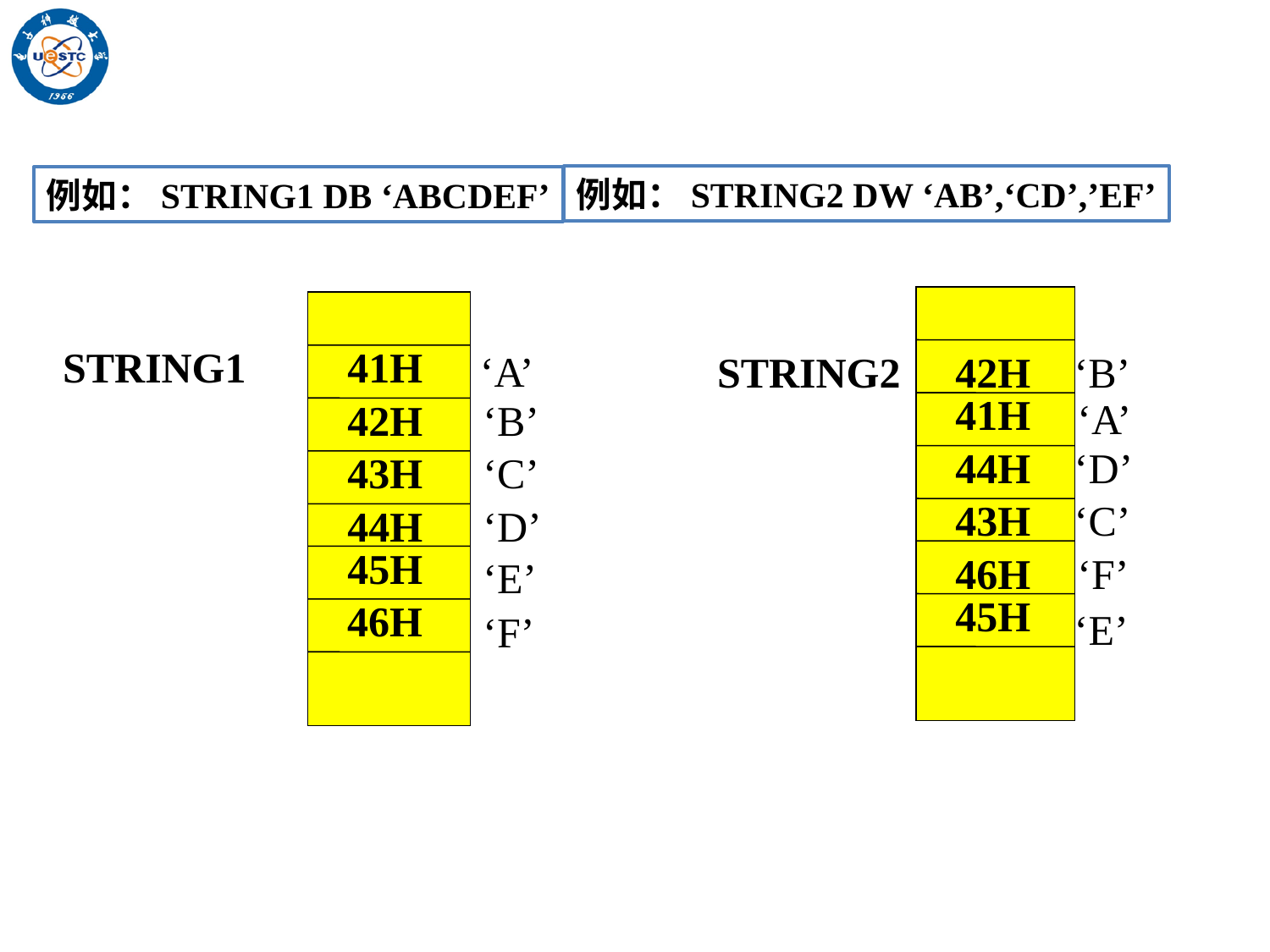

例如：STRING2 DW ‘AB’,‘CD’,’EF’
例如：STRING1 DB ‘ABCDEF’

STRING2

42H
‘B’
41H
‘A’

44H
‘D’

43H
‘C’

46H
‘F’
45H

‘E’

STRING1
41H
 ‘A’

42H
‘B’

43H
‘C’

44H
‘D’

45H
‘E’

46H

‘F’